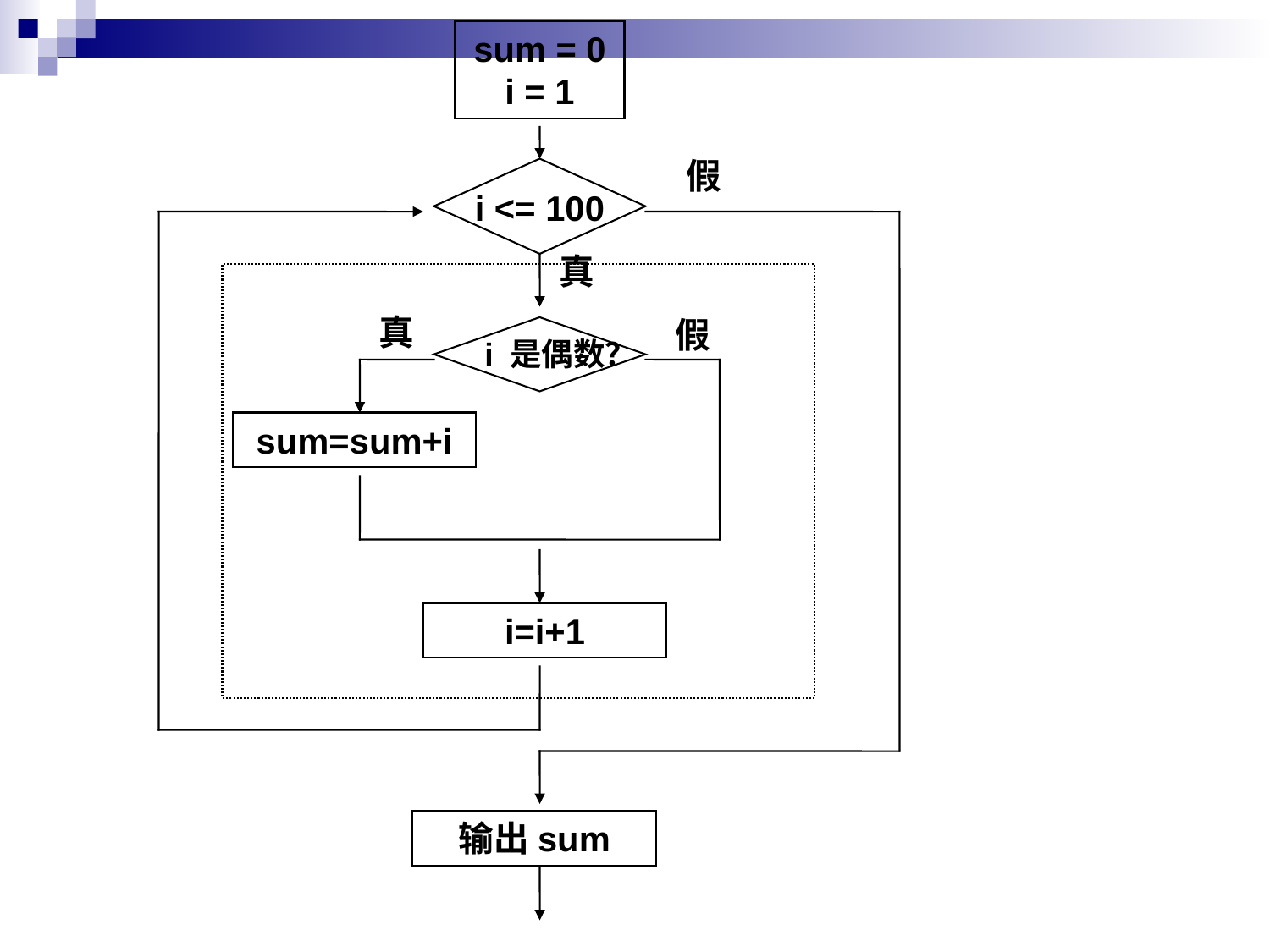

sum = 0
i = 1

假

i <= 100

真

真
假

i 是偶数？

sum=sum+i

i=i+1

输出sum